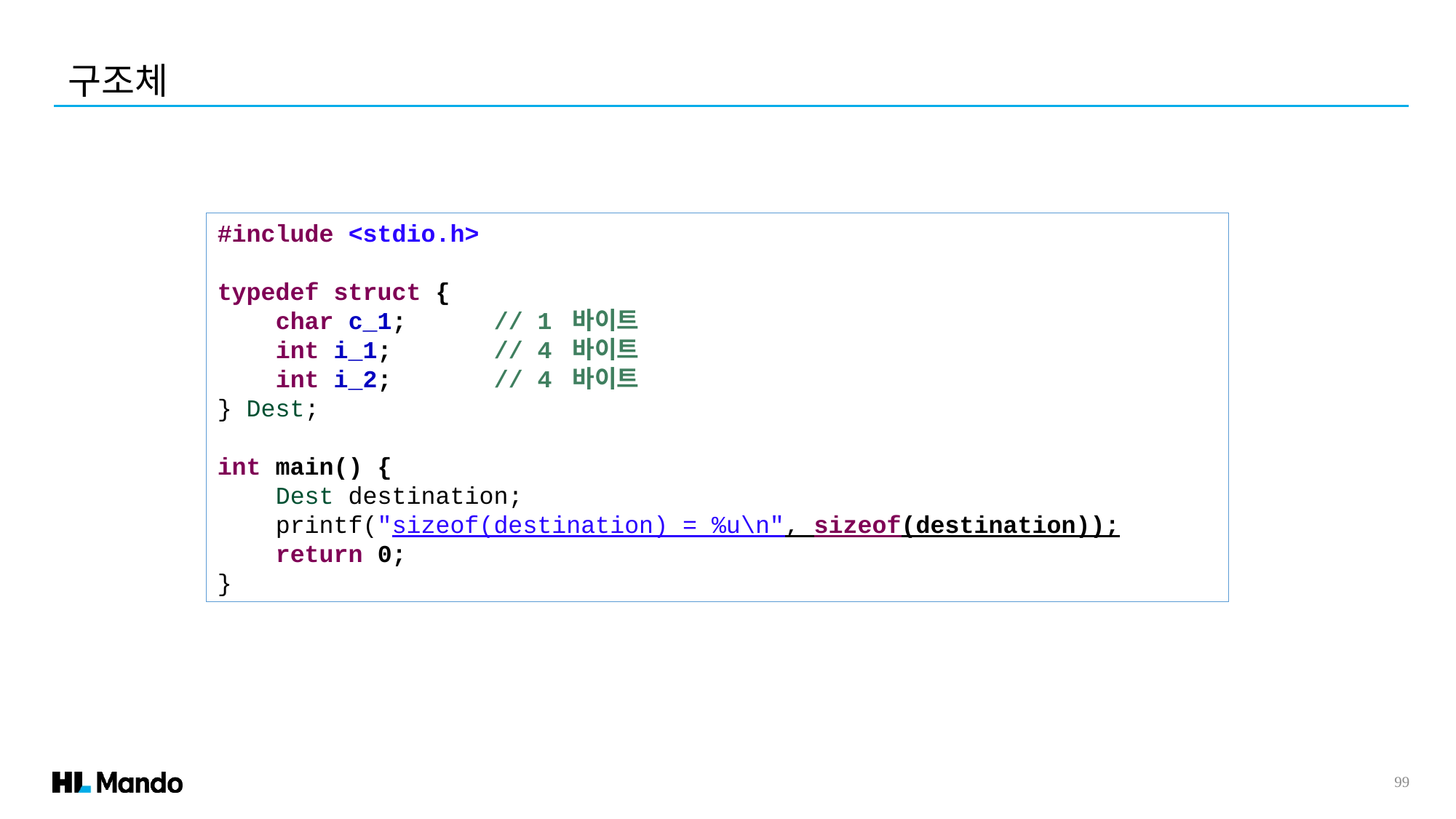

구조체
#include <stdio.h>

typedef struct {
    char c_1;      // 1 바이트
    int i_1;       // 4 바이트
    int i_2;       // 4 바이트
} Dest;

int main() {
    Dest destination;
    printf("sizeof(destination) = %u\n", sizeof(destination));
    return 0;
}
99